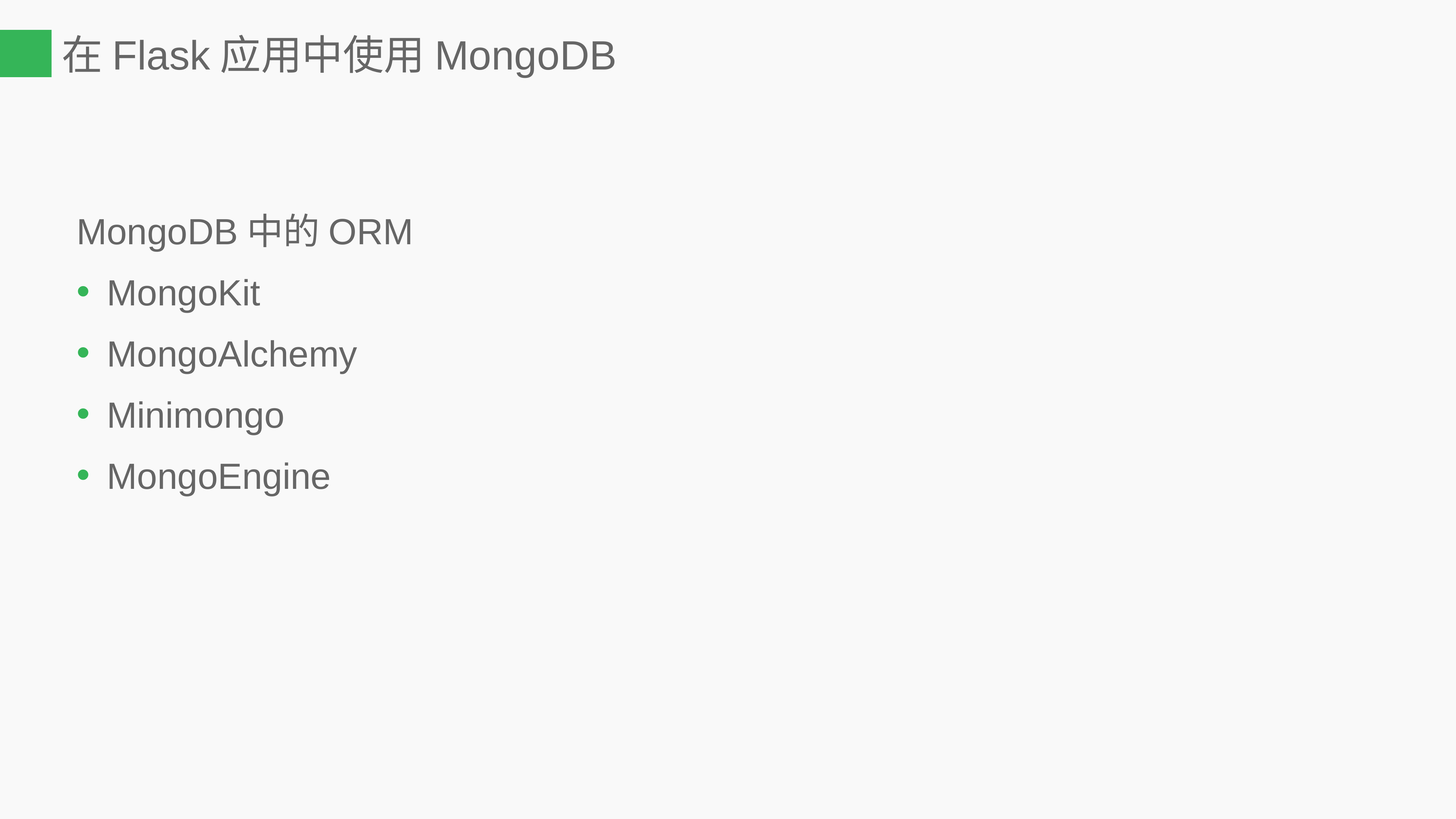

# 在Flask应用中使用MongoDB
MongoDB中的ORM
MongoKit
MongoAlchemy
Minimongo
MongoEngine